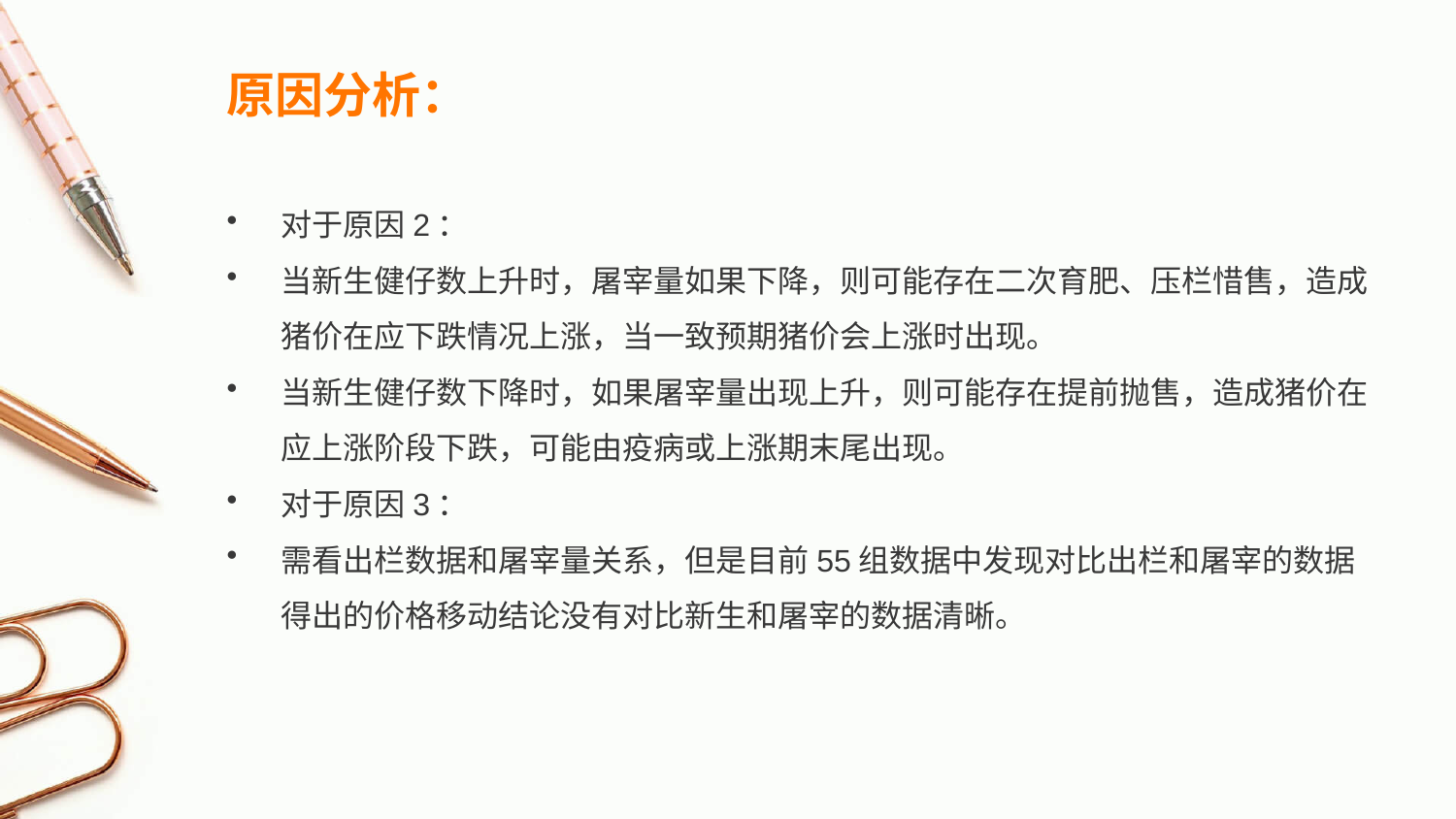

原因分析：
对于原因2：
当新生健仔数上升时，屠宰量如果下降，则可能存在二次育肥、压栏惜售，造成猪价在应下跌情况上涨，当一致预期猪价会上涨时出现。
当新生健仔数下降时，如果屠宰量出现上升，则可能存在提前抛售，造成猪价在应上涨阶段下跌，可能由疫病或上涨期末尾出现。
对于原因3：
需看出栏数据和屠宰量关系，但是目前55组数据中发现对比出栏和屠宰的数据得出的价格移动结论没有对比新生和屠宰的数据清晰。